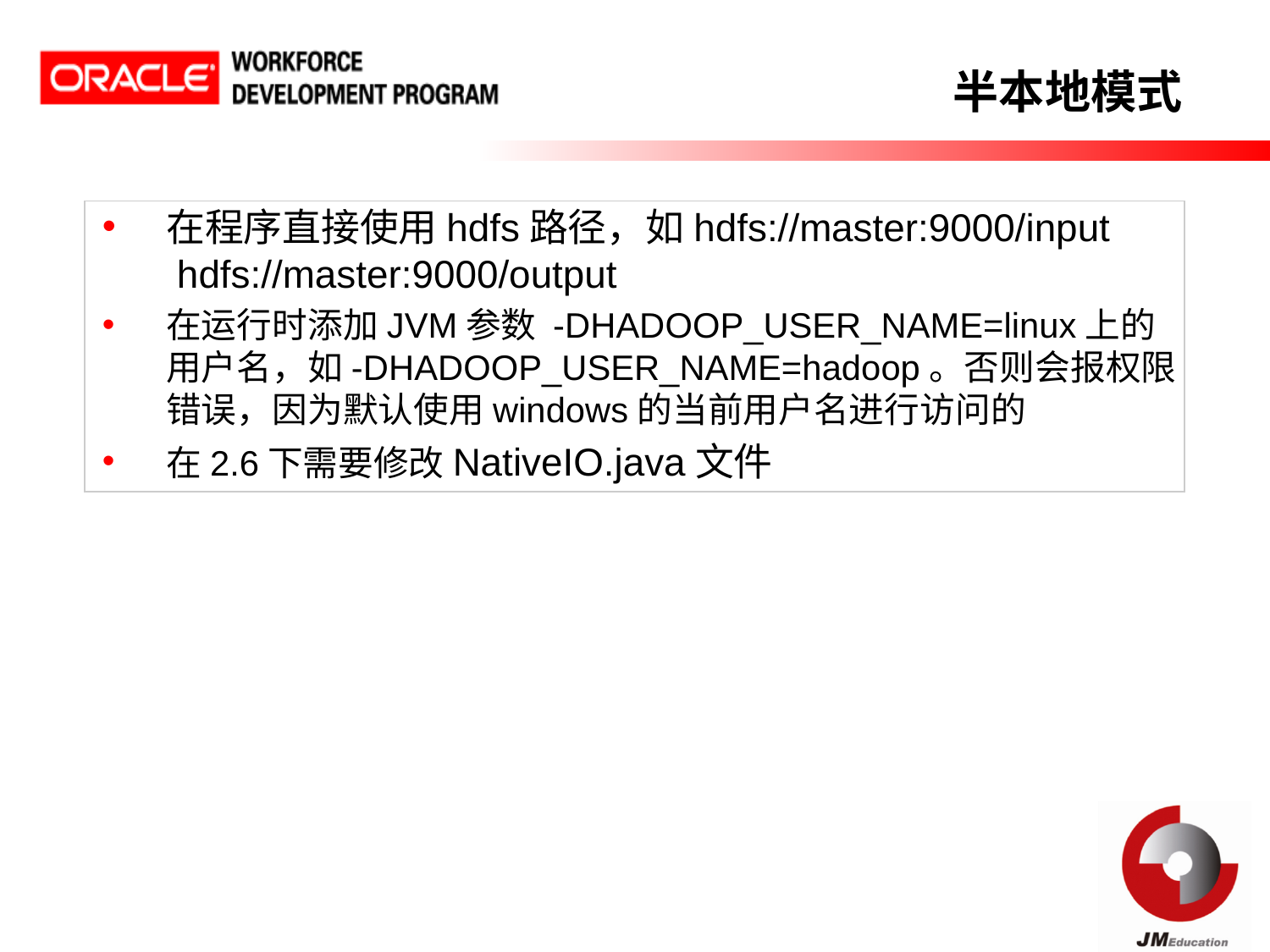

# 半本地模式
在程序直接使用hdfs路径，如hdfs://master:9000/input  hdfs://master:9000/output
在运行时添加JVM参数 -DHADOOP_USER_NAME=linux上的用户名，如-DHADOOP_USER_NAME=hadoop。否则会报权限错误，因为默认使用windows的当前用户名进行访问的
在2.6下需要修改NativeIO.java文件